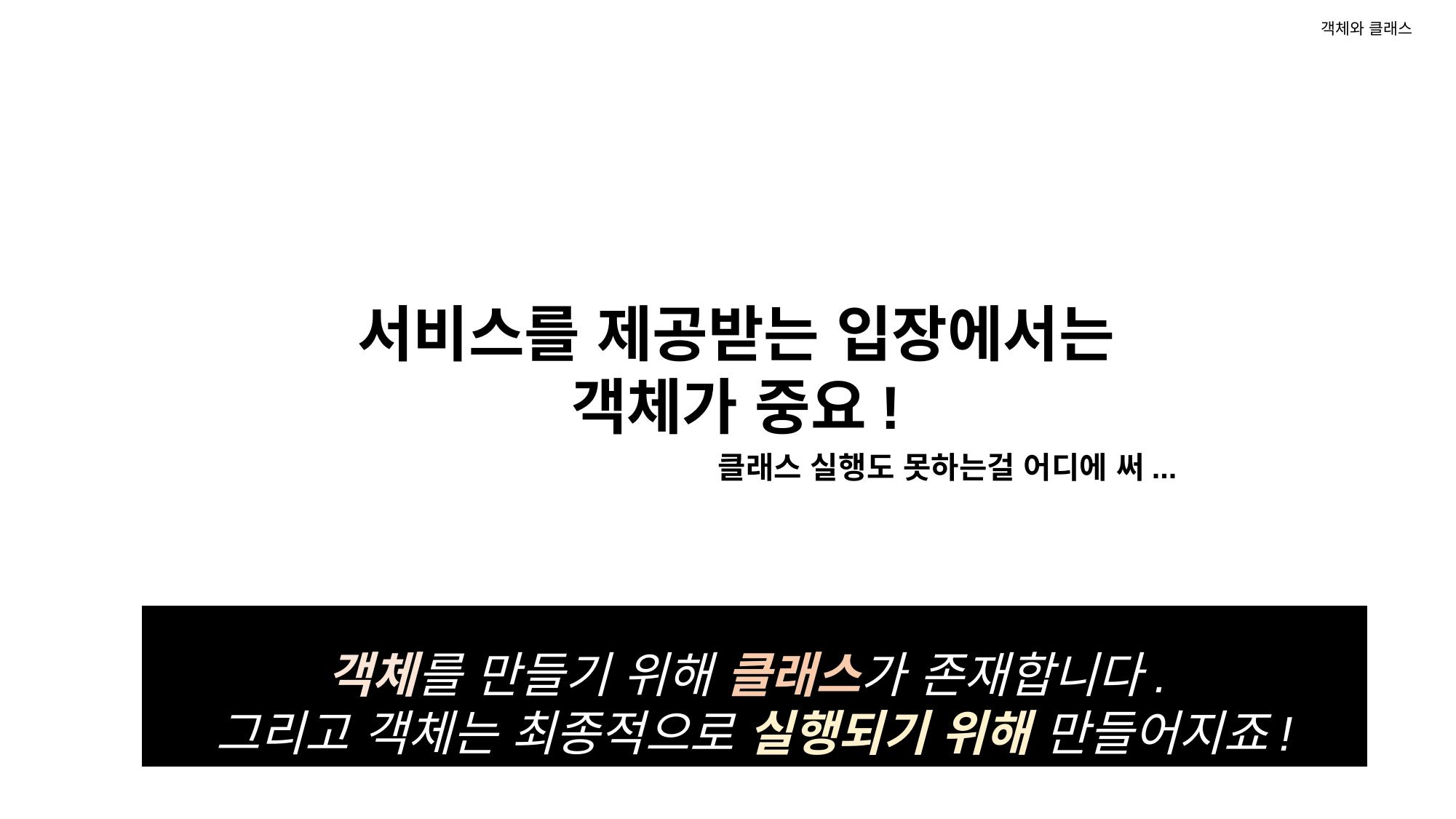

# 객체와 클래스
서비스를 제공받는 입장에서는 객체가 중요!
클래스 실행도 못하는걸 어디에 써...

객체를 만들기 위해 클래스가 존재합니다.
그리고 객체는 최종적으로 실행되기 위해 만들어지죠!